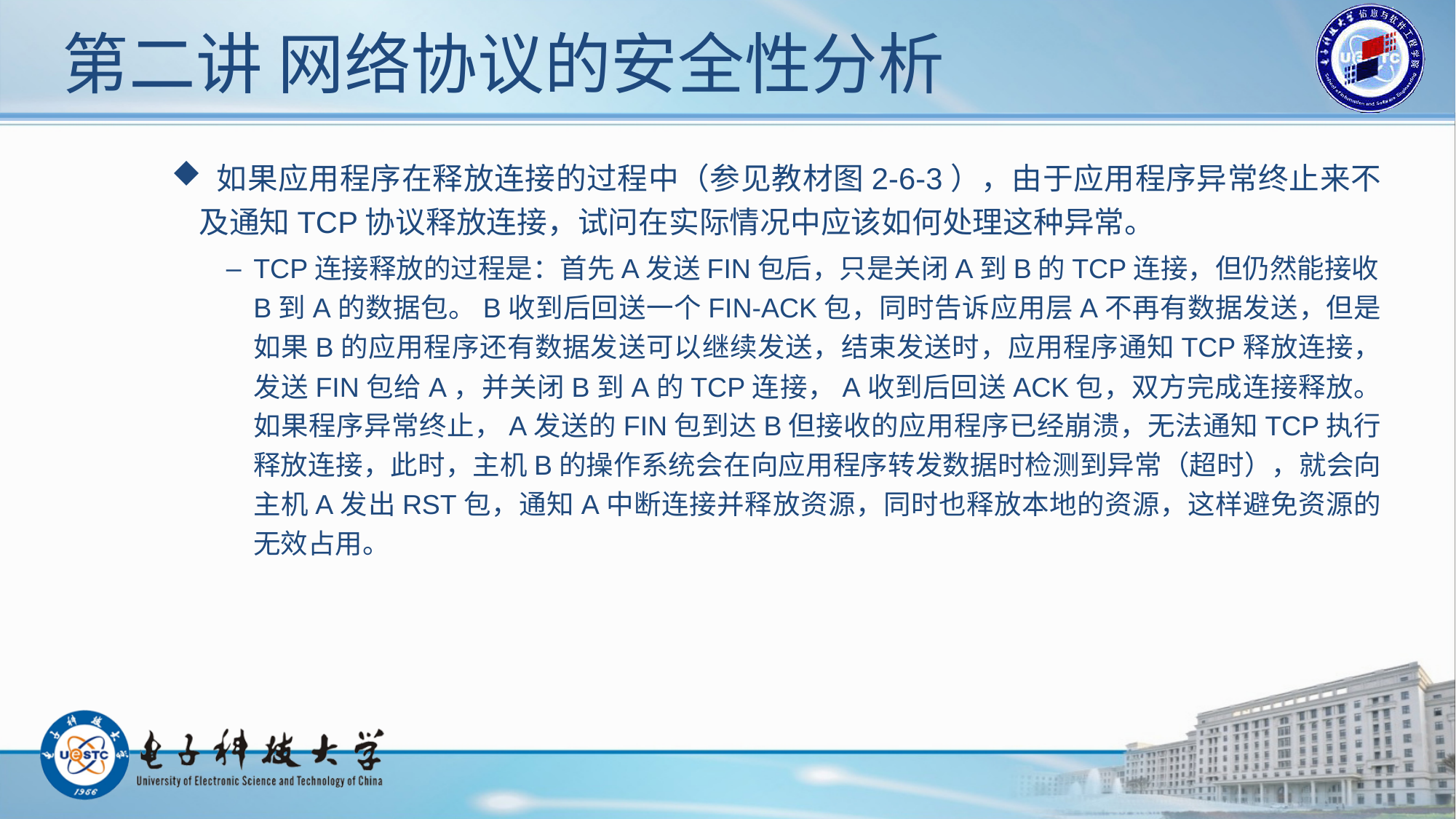

# 第二讲 网络协议的安全性分析
 如果应用程序在释放连接的过程中（参见教材图2-6-3），由于应用程序异常终止来不及通知TCP协议释放连接，试问在实际情况中应该如何处理这种异常。
TCP连接释放的过程是：首先A发送FIN包后，只是关闭A到B的TCP连接，但仍然能接收B到A的数据包。B收到后回送一个FIN-ACK包，同时告诉应用层A不再有数据发送，但是如果B的应用程序还有数据发送可以继续发送，结束发送时，应用程序通知TCP释放连接，发送FIN包给A，并关闭B到A的TCP连接，A收到后回送ACK包，双方完成连接释放。如果程序异常终止，A发送的FIN包到达B但接收的应用程序已经崩溃，无法通知TCP执行释放连接，此时，主机B的操作系统会在向应用程序转发数据时检测到异常（超时），就会向主机A发出RST包，通知A中断连接并释放资源，同时也释放本地的资源，这样避免资源的无效占用。